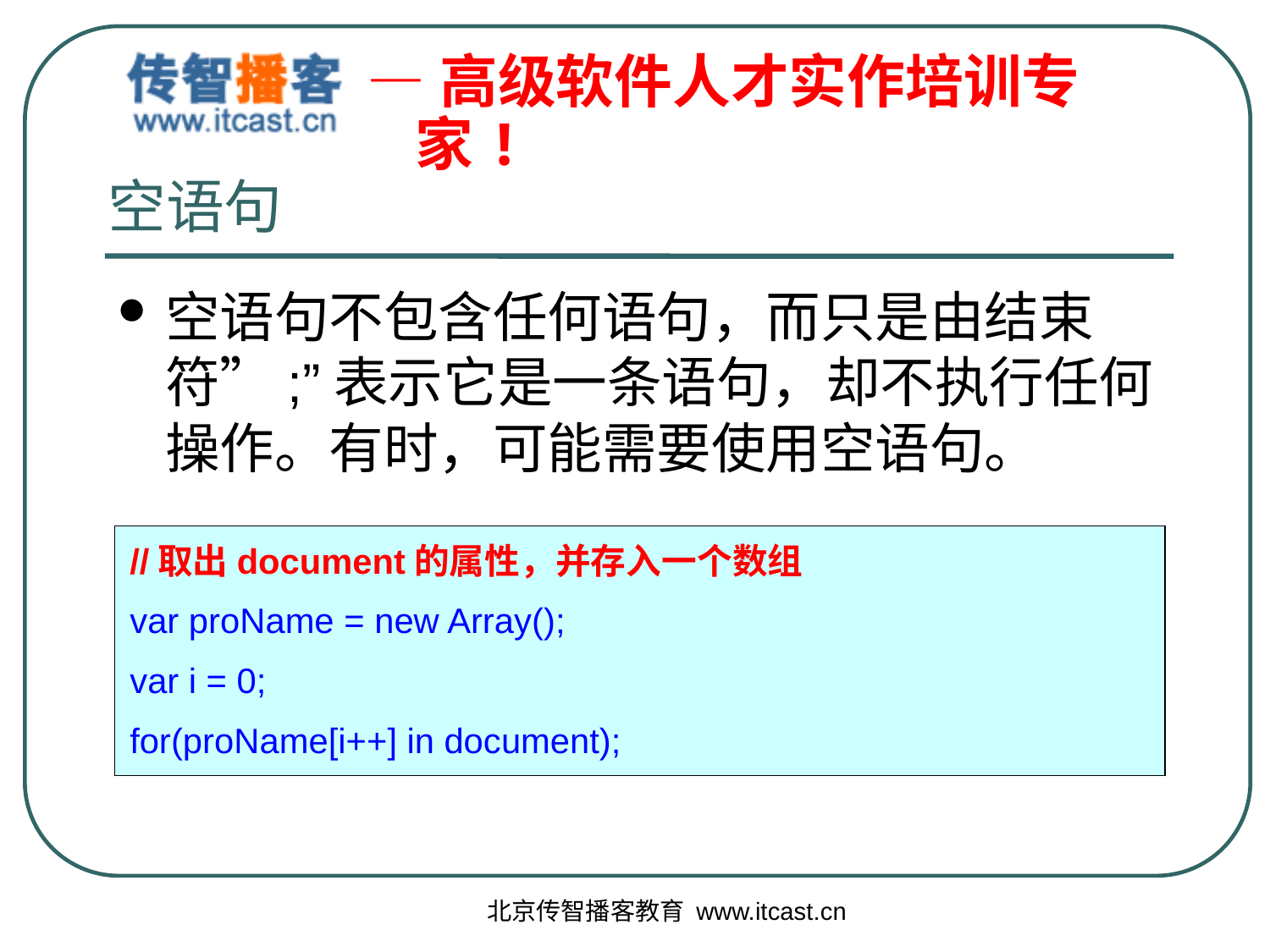

空语句
空语句不包含任何语句，而只是由结束符”;”表示它是一条语句，却不执行任何操作。有时，可能需要使用空语句。
//取出document的属性，并存入一个数组
var proName = new Array();
var i = 0;
for(proName[i++] in document);